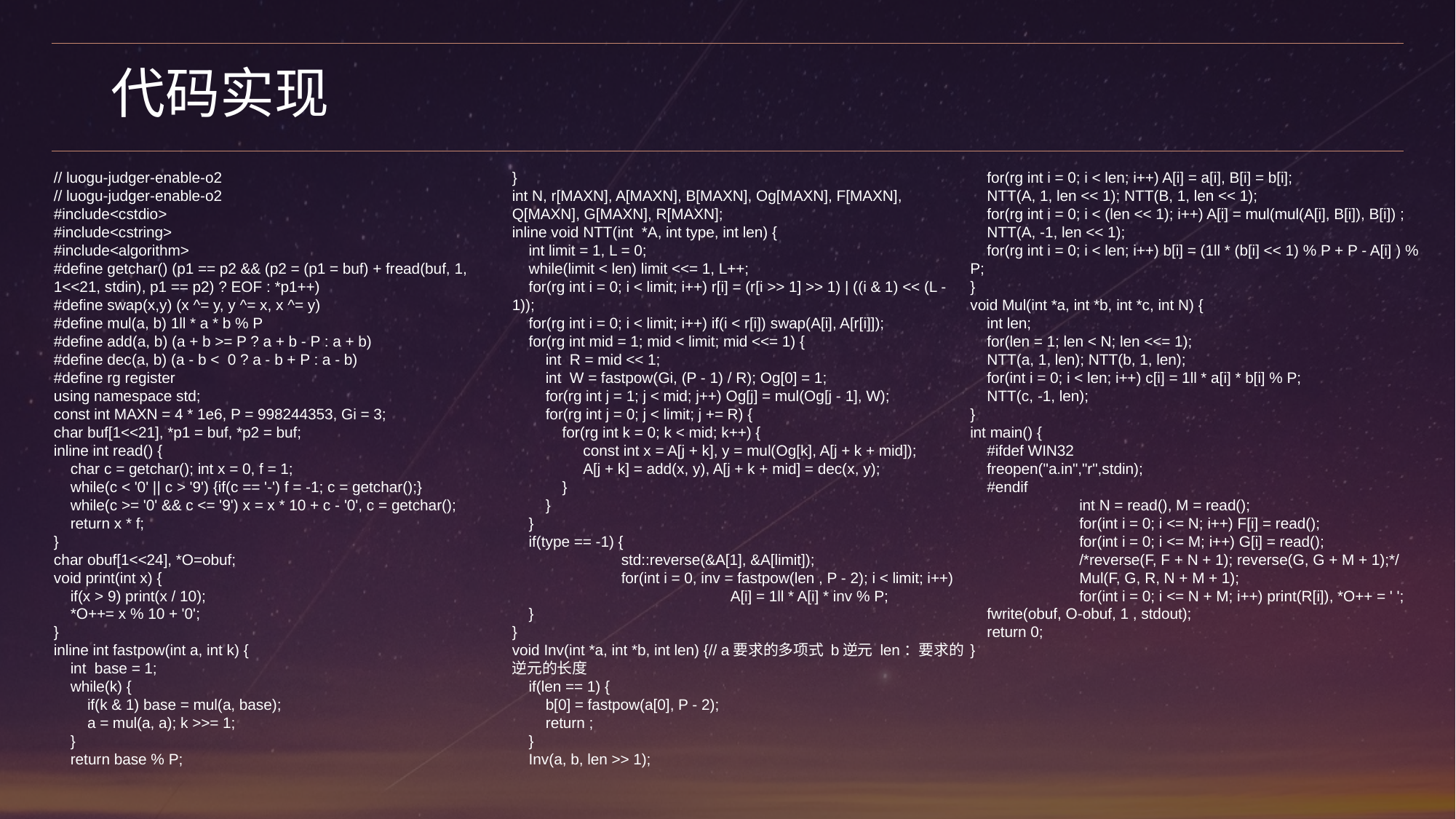

# 代码实现
// luogu-judger-enable-o2
// luogu-judger-enable-o2
#include<cstdio>
#include<cstring>
#include<algorithm>
#define getchar() (p1 == p2 && (p2 = (p1 = buf) + fread(buf, 1, 1<<21, stdin), p1 == p2) ? EOF : *p1++)
#define swap(x,y) (x ^= y, y ^= x, x ^= y)
#define mul(a, b) 1ll * a * b % P
#define add(a, b) (a + b >= P ? a + b - P : a + b)
#define dec(a, b) (a - b <  0 ? a - b + P : a - b)
#define rg register
using namespace std;
const int MAXN = 4 * 1e6, P = 998244353, Gi = 3;
char buf[1<<21], *p1 = buf, *p2 = buf;
inline int read() {
    char c = getchar(); int x = 0, f = 1;
    while(c < '0' || c > '9') {if(c == '-') f = -1; c = getchar();}
    while(c >= '0' && c <= '9') x = x * 10 + c - '0', c = getchar();
    return x * f;
}
char obuf[1<<24], *O=obuf;
void print(int x) {
    if(x > 9) print(x / 10);
    *O++= x % 10 + '0';
}
inline int fastpow(int a, int k) {
    int  base = 1;
    while(k) {
        if(k & 1) base = mul(a, base);
        a = mul(a, a); k >>= 1;
    }
    return base % P;
}
int N, r[MAXN], A[MAXN], B[MAXN], Og[MAXN], F[MAXN], Q[MAXN], G[MAXN], R[MAXN];
inline void NTT(int  *A, int type, int len) {
    int limit = 1, L = 0;
    while(limit < len) limit <<= 1, L++;
    for(rg int i = 0; i < limit; i++) r[i] = (r[i >> 1] >> 1) | ((i & 1) << (L - 1));
    for(rg int i = 0; i < limit; i++) if(i < r[i]) swap(A[i], A[r[i]]);
    for(rg int mid = 1; mid < limit; mid <<= 1) {
        int  R = mid << 1;
        int  W = fastpow(Gi, (P - 1) / R); Og[0] = 1;
        for(rg int j = 1; j < mid; j++) Og[j] = mul(Og[j - 1], W);
        for(rg int j = 0; j < limit; j += R) {
            for(rg int k = 0; k < mid; k++) {
                 const int x = A[j + k], y = mul(Og[k], A[j + k + mid]);
                 A[j + k] = add(x, y), A[j + k + mid] = dec(x, y);
            }
        }
    }
    if(type == -1) {
    	std::reverse(&A[1], &A[limit]);
    	for(int i = 0, inv = fastpow(len , P - 2); i < limit; i++)
    		A[i] = 1ll * A[i] * inv % P;
    }
}
void Inv(int *a, int *b, int len) {// a要求的多项式 b逆元 len：要求的逆元的长度
    if(len == 1) {
        b[0] = fastpow(a[0], P - 2);
        return ;
    }
    Inv(a, b, len >> 1);
    for(rg int i = 0; i < len; i++) A[i] = a[i], B[i] = b[i];
    NTT(A, 1, len << 1); NTT(B, 1, len << 1);
    for(rg int i = 0; i < (len << 1); i++) A[i] = mul(mul(A[i], B[i]), B[i]) ;
    NTT(A, -1, len << 1);
    for(rg int i = 0; i < len; i++) b[i] = (1ll * (b[i] << 1) % P + P - A[i] ) % P;
}
void Mul(int *a, int *b, int *c, int N) {
    int len;
    for(len = 1; len < N; len <<= 1);
    NTT(a, 1, len); NTT(b, 1, len);
    for(int i = 0; i < len; i++) c[i] = 1ll * a[i] * b[i] % P;
    NTT(c, -1, len);
}
int main() {
    #ifdef WIN32
    freopen("a.in","r",stdin);
    #endif
   	int N = read(), M = read();
   	for(int i = 0; i <= N; i++) F[i] = read();
   	for(int i = 0; i <= M; i++) G[i] = read();
   	/*reverse(F, F + N + 1); reverse(G, G + M + 1);*/
   	Mul(F, G, R, N + M + 1);
   	for(int i = 0; i <= N + M; i++) print(R[i]), *O++ = ' ';
    fwrite(obuf, O-obuf, 1 , stdout);
    return 0;
}